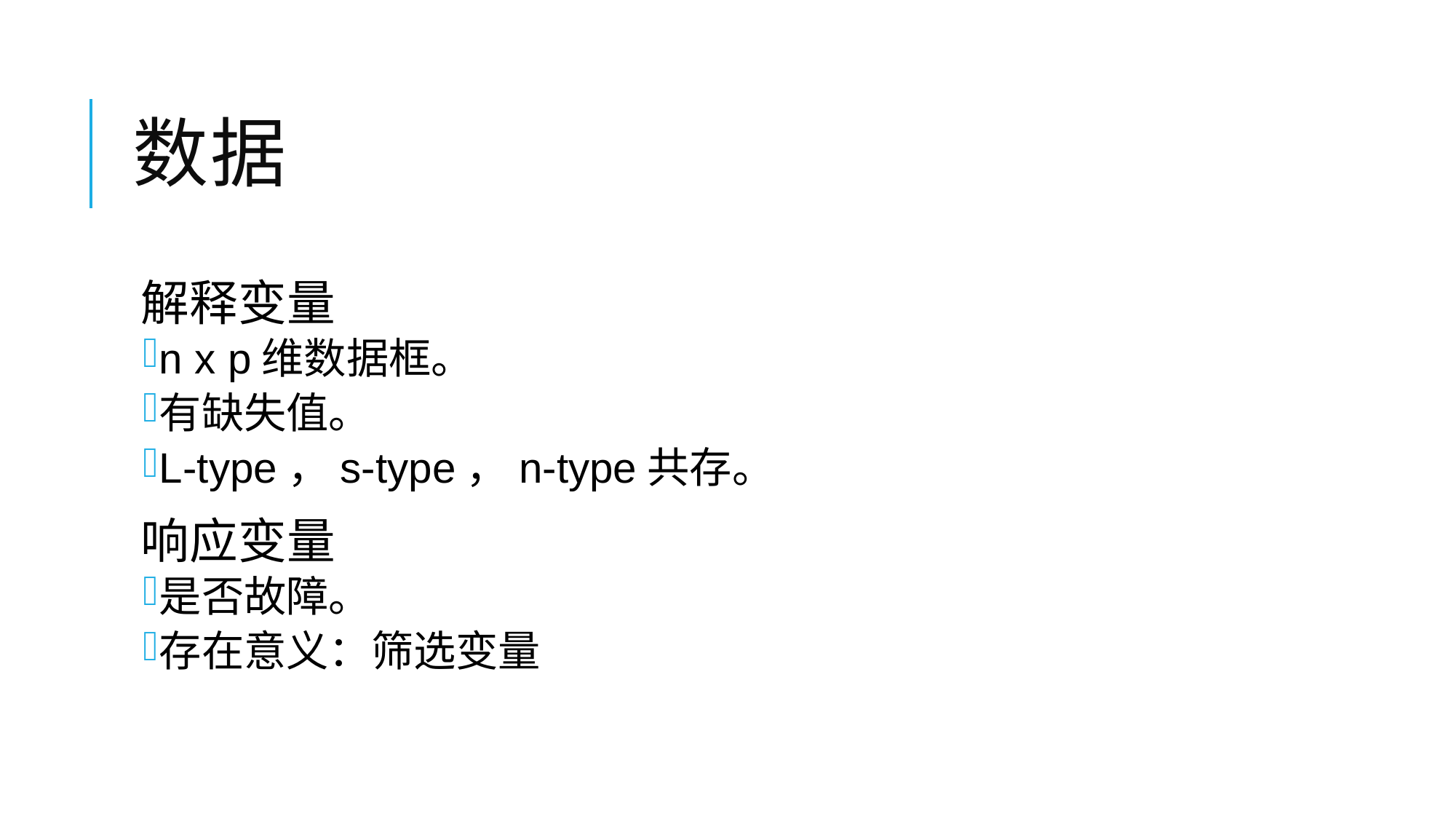

# 数据
解释变量
n x p维数据框。
有缺失值。
L-type，s-type，n-type共存。
响应变量
是否故障。
存在意义：筛选变量